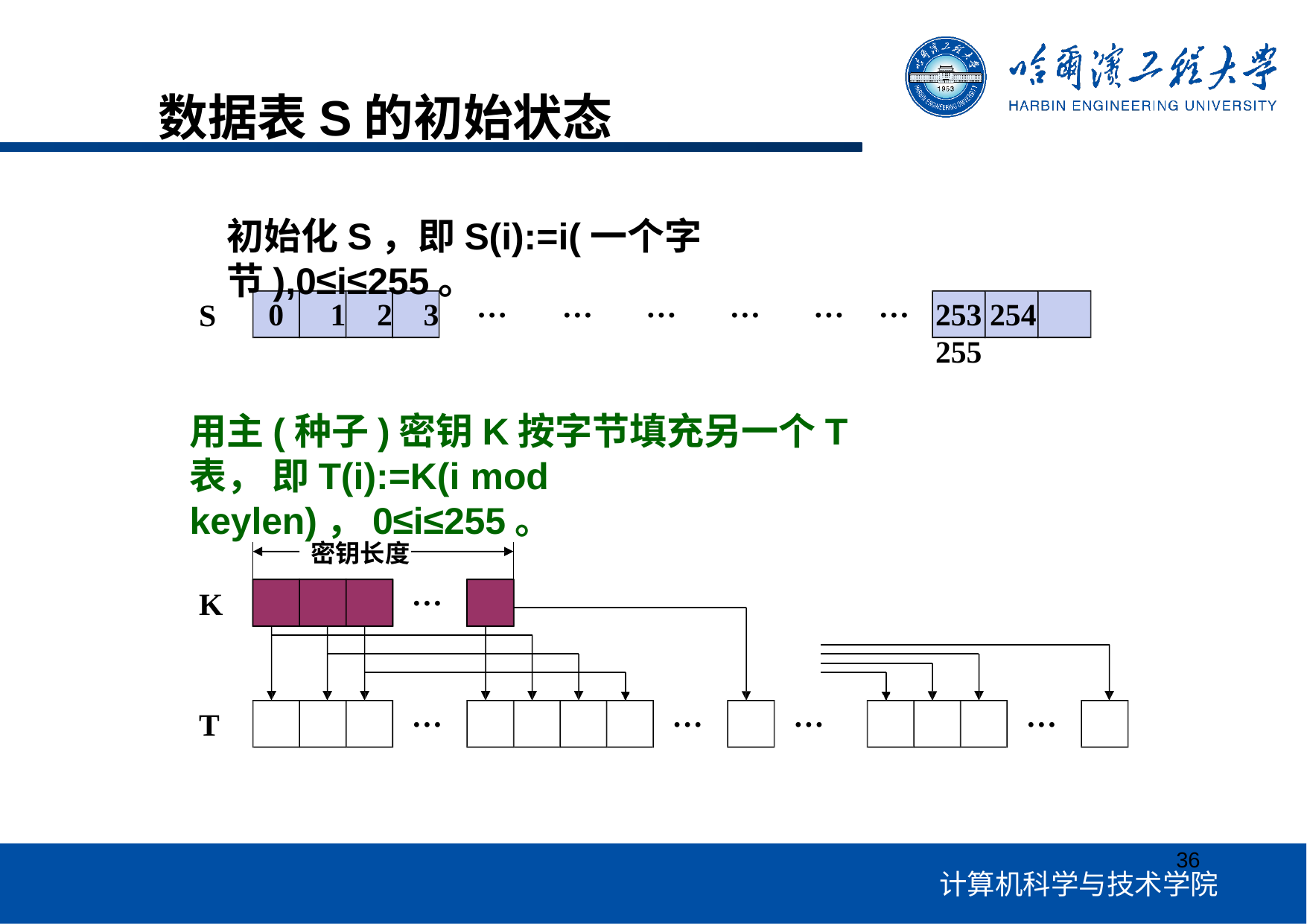

数据表S的初始状态
初始化S，即S(i):=i(一个字节),0≤i≤255。
…	…	…	…	…	…

0	1	2	3
253 254 255
S
用主(种子)密钥K按字节填充另一个T表， 即T(i):=K(i mod keylen)，0≤i≤255。

密钥长度

…
…
…
…

K

…
…
…
…

T
36